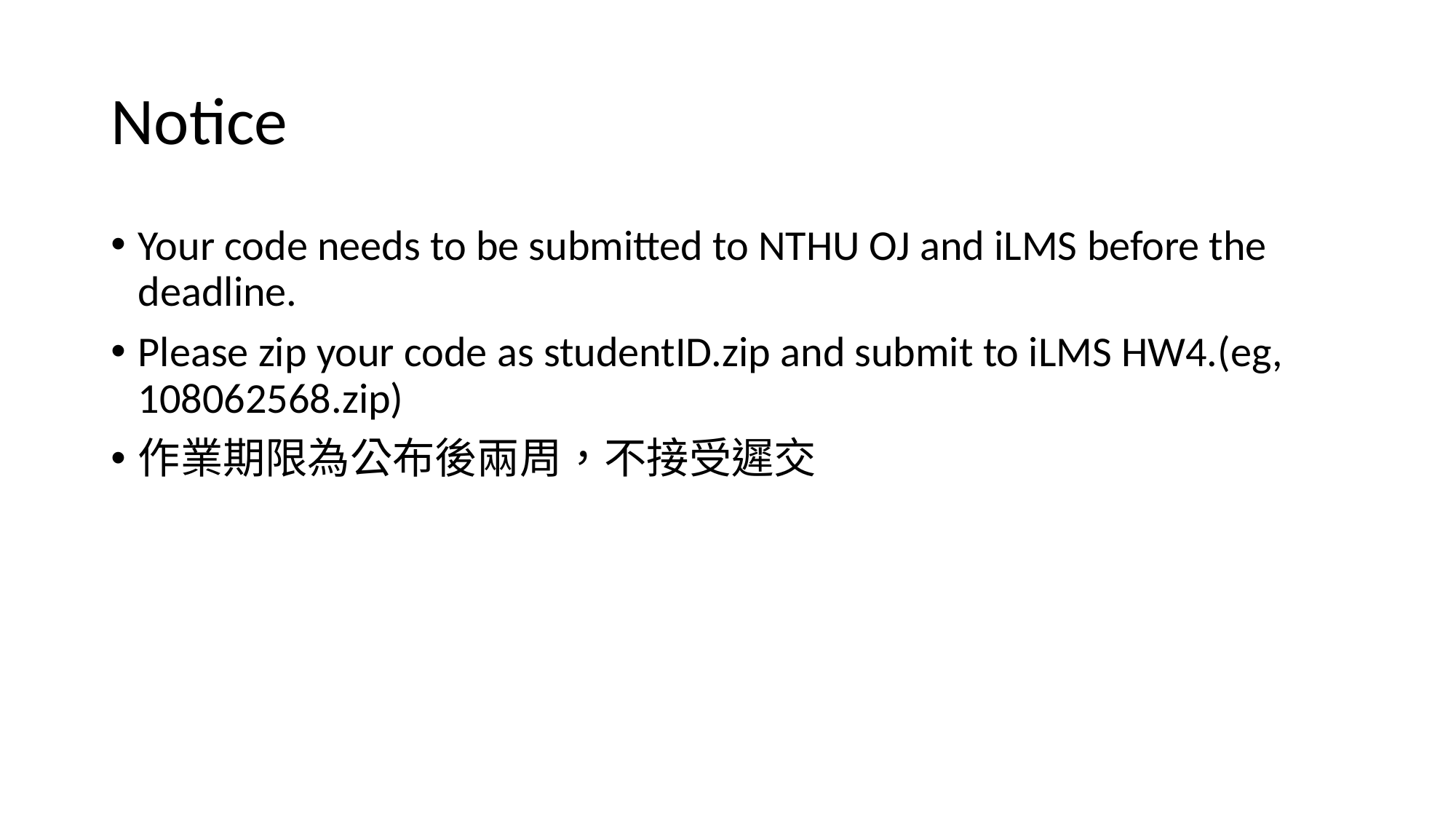

# Notice
Your code needs to be submitted to NTHU OJ and iLMS before the deadline.
Please zip your code as studentID.zip and submit to iLMS HW4.(eg, 108062568.zip)
作業期限為公布後兩周，不接受遲交